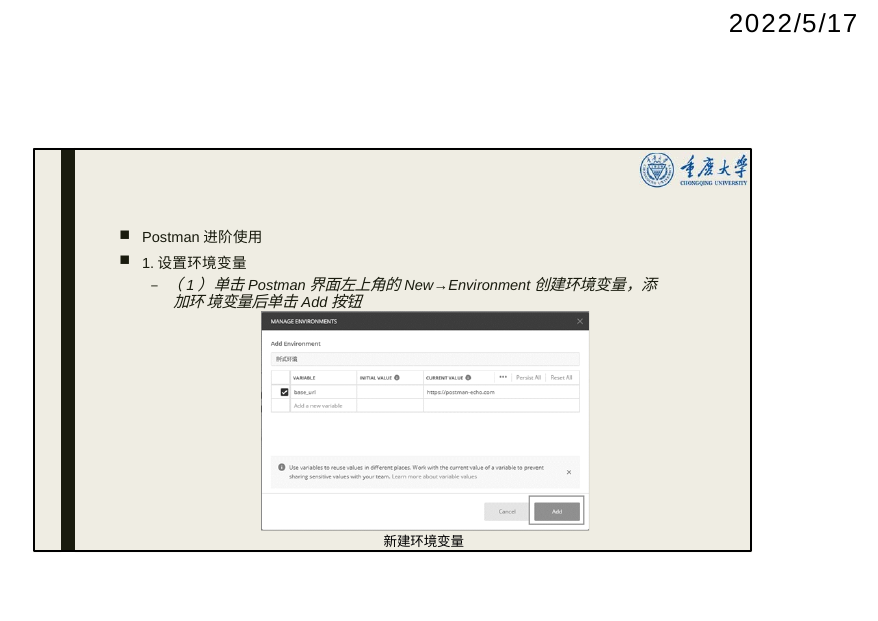

# 2022/5/17

Postman进阶使用
1.设置环境变量
– （1）单击Postman界面左上角的New→Environment创建环境变量，添加环 境变量后单击Add按钮

新建环境变量